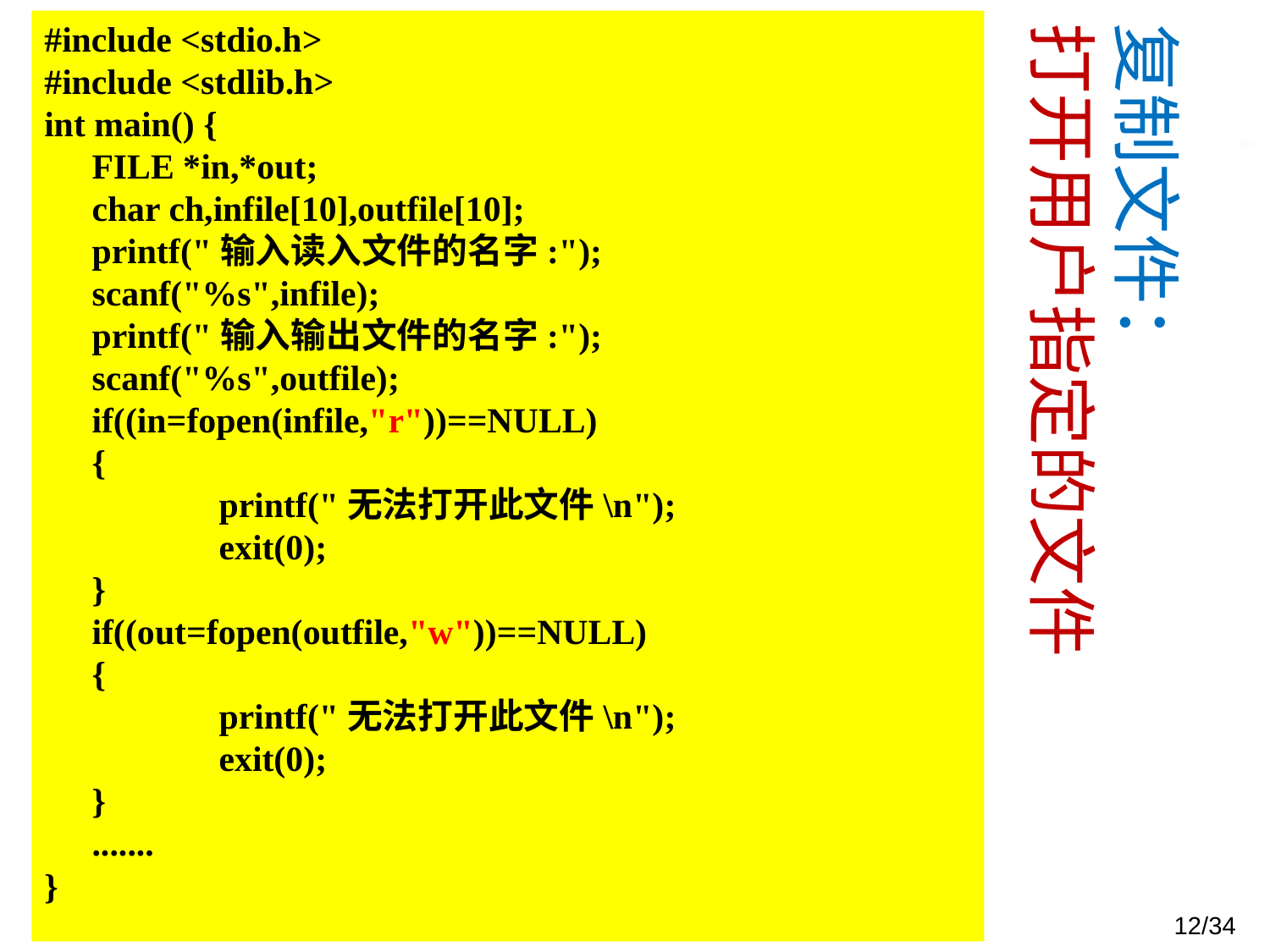

#include <stdio.h>
#include <stdlib.h>
int main() {
	FILE *in,*out;
	char ch,infile[10],outfile[10];
	printf("输入读入文件的名字:");
	scanf("%s",infile);
	printf("输入输出文件的名字:");
	scanf("%s",outfile);
	if((in=fopen(infile,"r"))==NULL)
	{
		printf("无法打开此文件\n");
		exit(0);
	}
	if((out=fopen(outfile,"w"))==NULL)
	{
	   	printf("无法打开此文件\n");
	   	exit(0);
	}
	.......
}
复制文件：
打开用户指定的文件

2023/12/12
王化雨 whuayu000@163.com 13306442222
12/34